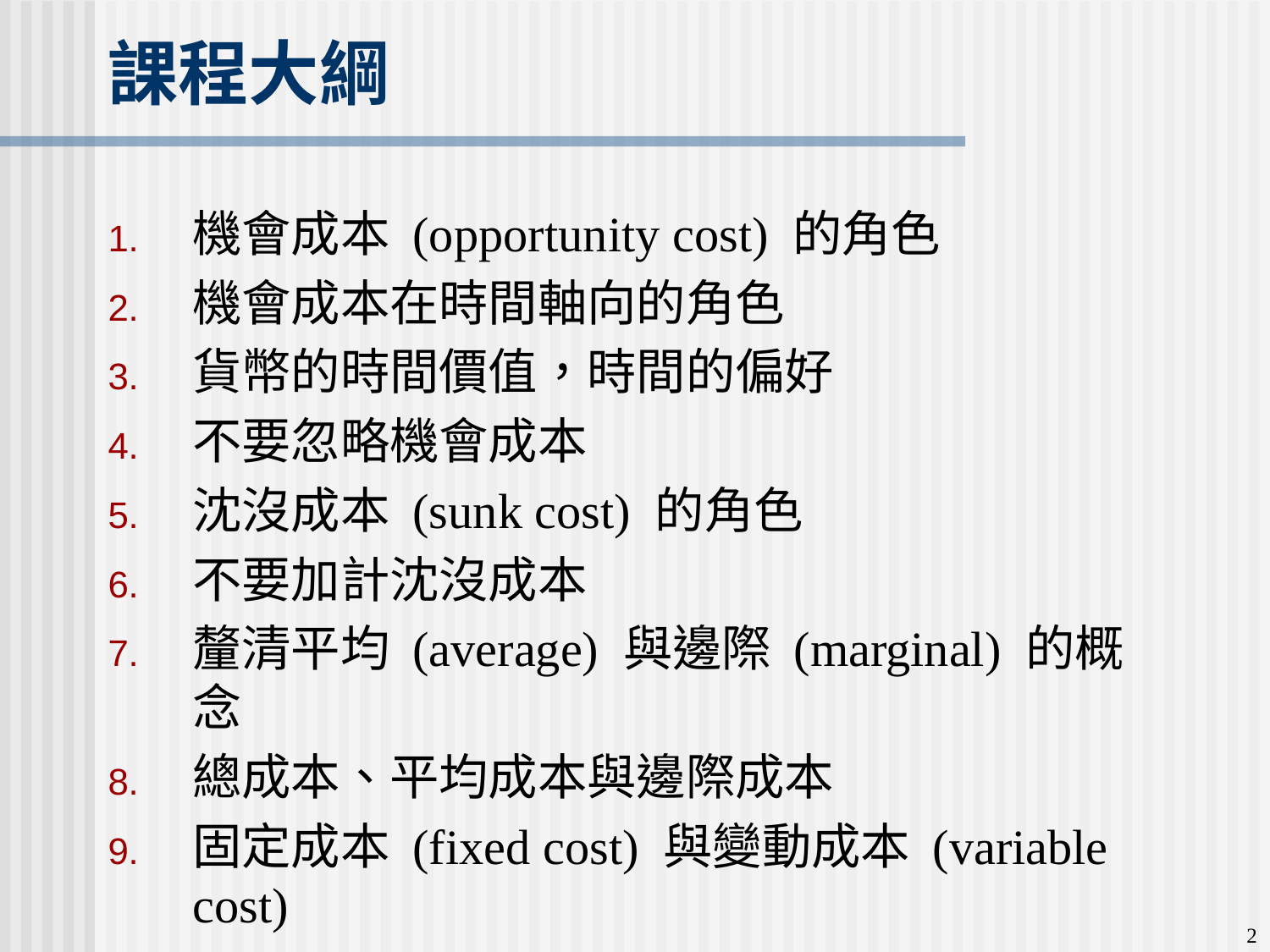

課程大綱
機會成本 (opportunity cost) 的角色
機會成本在時間軸向的角色
貨幣的時間價值，時間的偏好
不要忽略機會成本
沈沒成本 (sunk cost) 的角色
不要加計沈沒成本
釐清平均 (average) 與邊際 (marginal) 的概念
總成本、平均成本與邊際成本
固定成本 (fixed cost) 與變動成本 (variable cost)
2